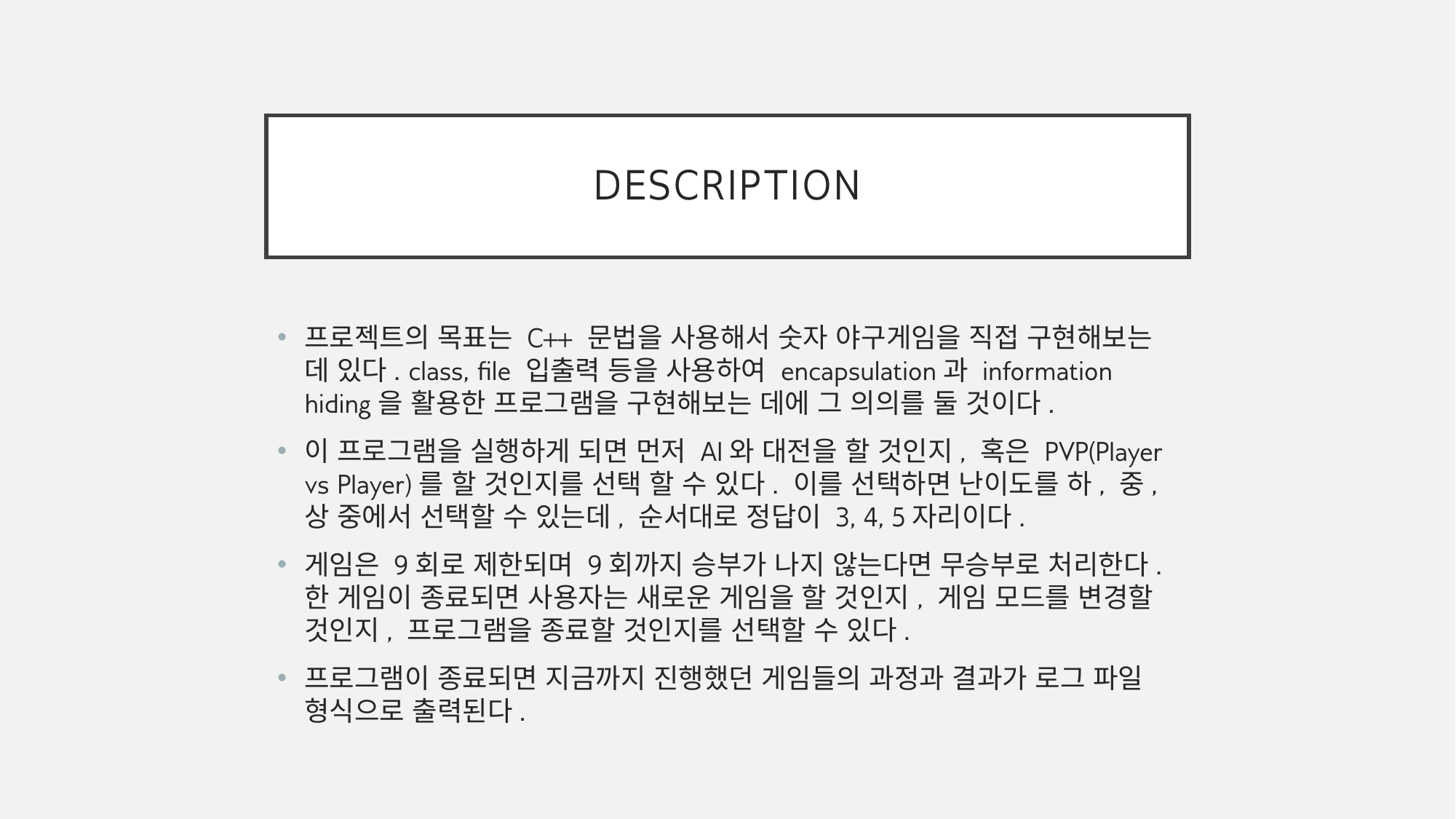

# Description
프로젝트의 목표는 C++ 문법을 사용해서 숫자 야구게임을 직접 구현해보는 데 있다. class, file 입출력 등을 사용하여 encapsulation과 information hiding을 활용한 프로그램을 구현해보는 데에 그 의의를 둘 것이다.
이 프로그램을 실행하게 되면 먼저 AI와 대전을 할 것인지, 혹은 PVP(Player vs Player)를 할 것인지를 선택 할 수 있다. 이를 선택하면 난이도를 하, 중, 상 중에서 선택할 수 있는데, 순서대로 정답이 3, 4, 5자리이다.
게임은 9회로 제한되며 9회까지 승부가 나지 않는다면 무승부로 처리한다. 한 게임이 종료되면 사용자는 새로운 게임을 할 것인지, 게임 모드를 변경할 것인지, 프로그램을 종료할 것인지를 선택할 수 있다.
프로그램이 종료되면 지금까지 진행했던 게임들의 과정과 결과가 로그 파일 형식으로 출력된다.